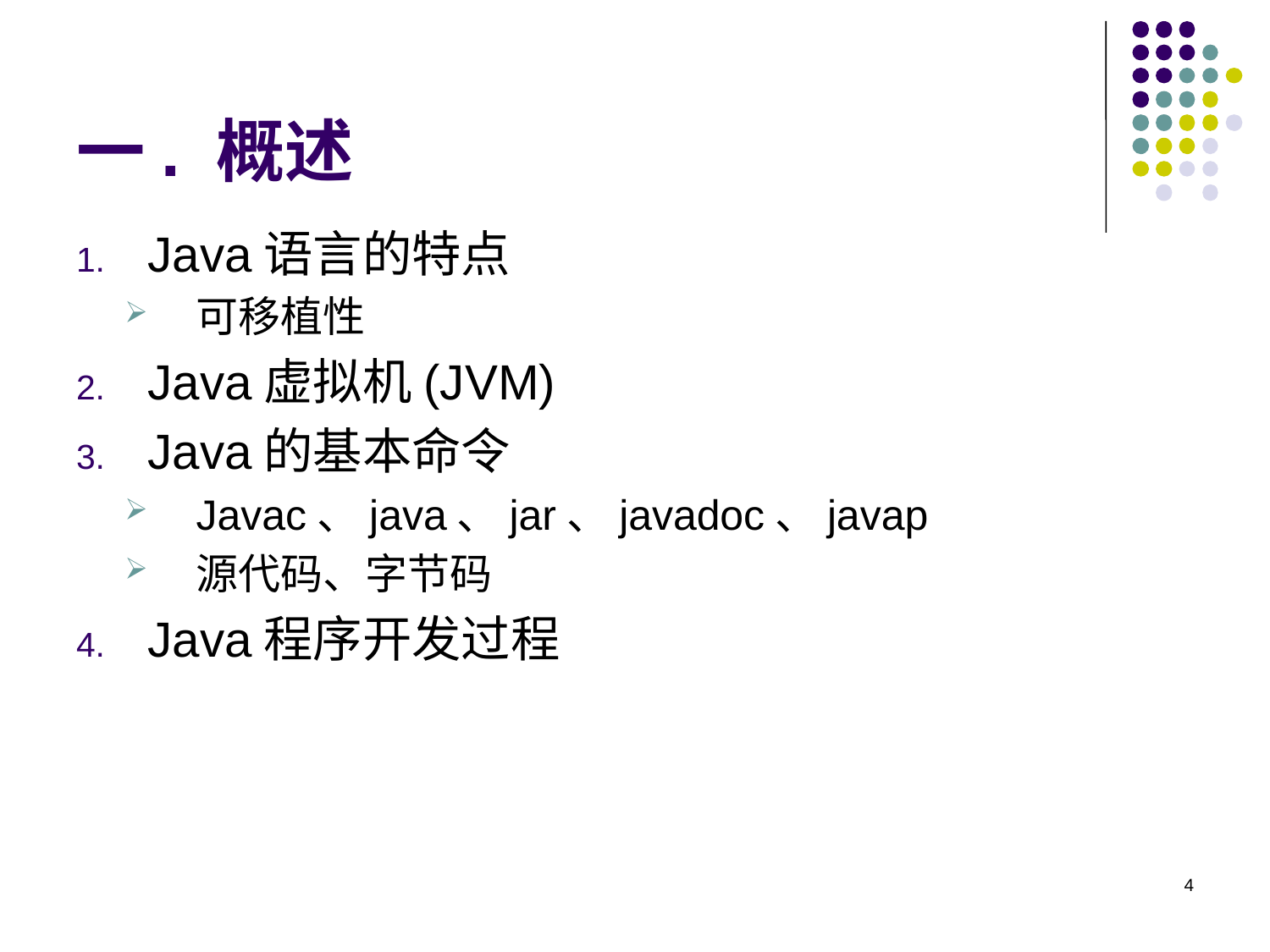

# 一. 概述
Java语言的特点
可移植性
Java虚拟机(JVM)
Java的基本命令
Javac、java、jar、javadoc、javap
源代码、字节码
Java程序开发过程

4